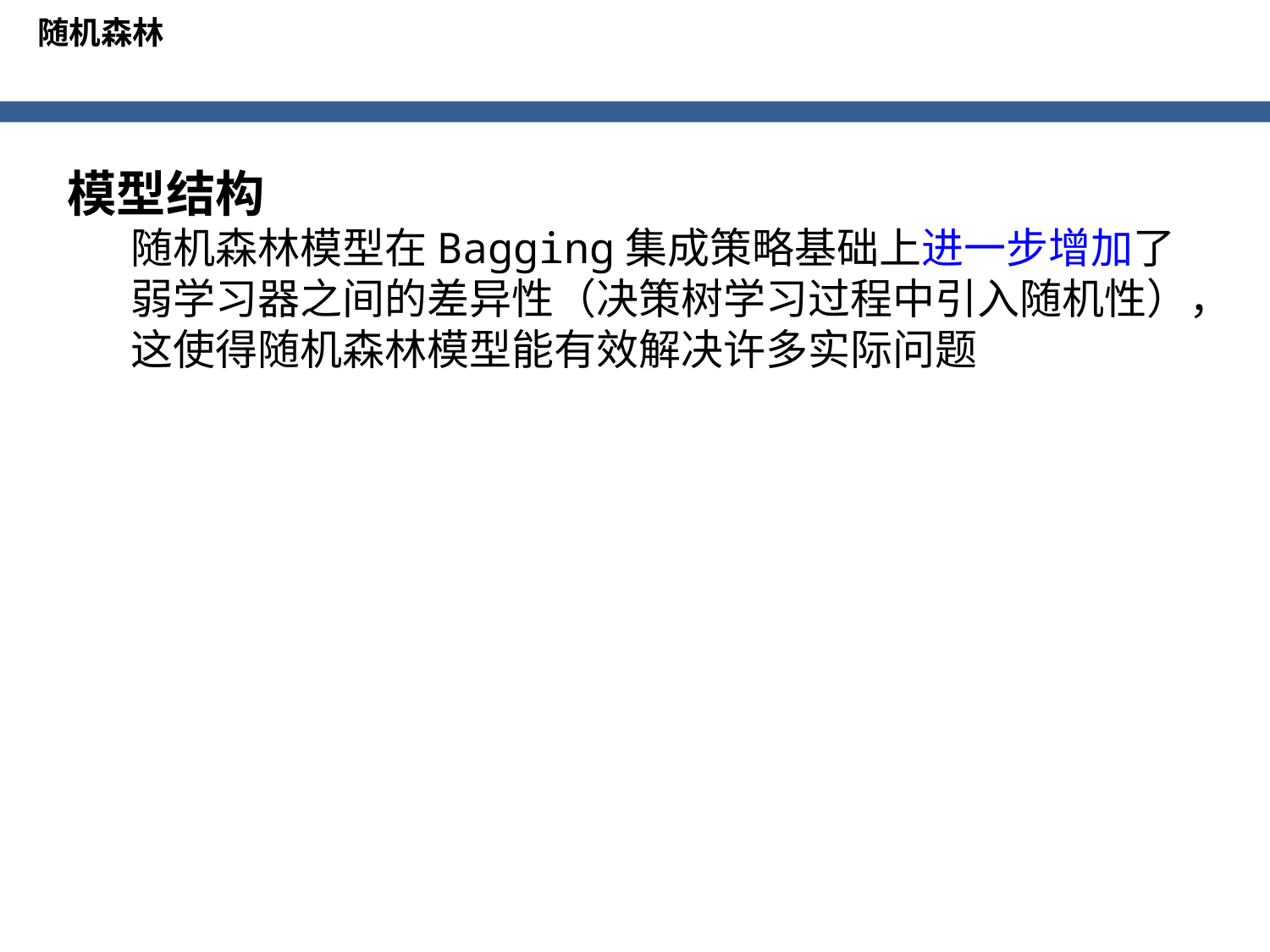

随机森林
模型结构
随机森林模型在Bagging集成策略基础上进一步增加了弱学习器之间的差异性（决策树学习过程中引入随机性），这使得随机森林模型能有效解决许多实际问题